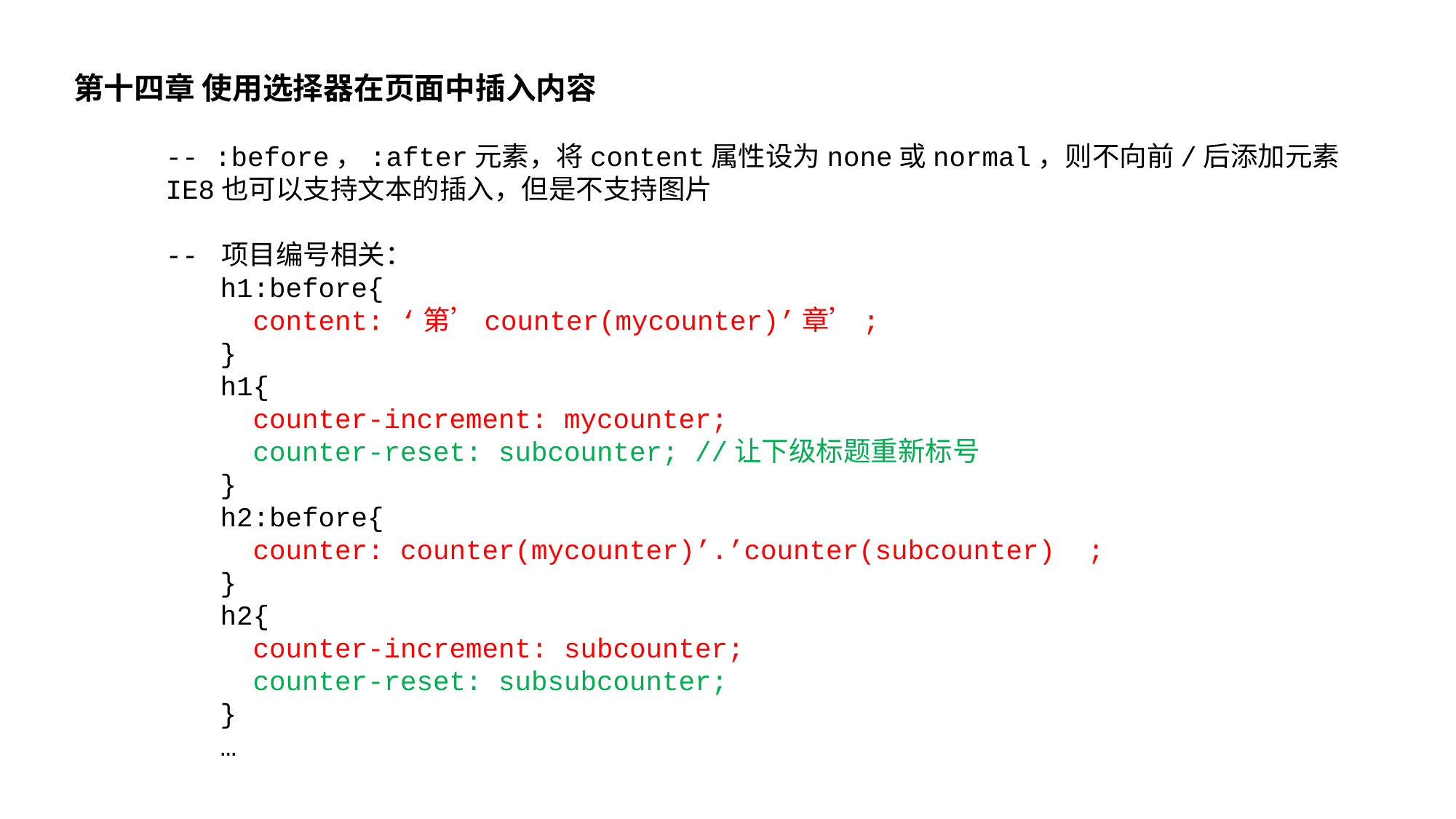

第十四章 使用选择器在页面中插入内容
-- :before，:after元素，将content属性设为none或normal，则不向前/后添加元素
IE8也可以支持文本的插入，但是不支持图片

-- 项目编号相关：
h1:before{
  content: ‘第’counter(mycounter)’章’;
}
h1{
  counter-increment: mycounter;
  counter-reset: subcounter; //让下级标题重新标号
}
h2:before{
  counter: counter(mycounter)’.’counter(subcounter)  ;
}
h2{
  counter-increment: subcounter;
  counter-reset: subsubcounter;
}
…